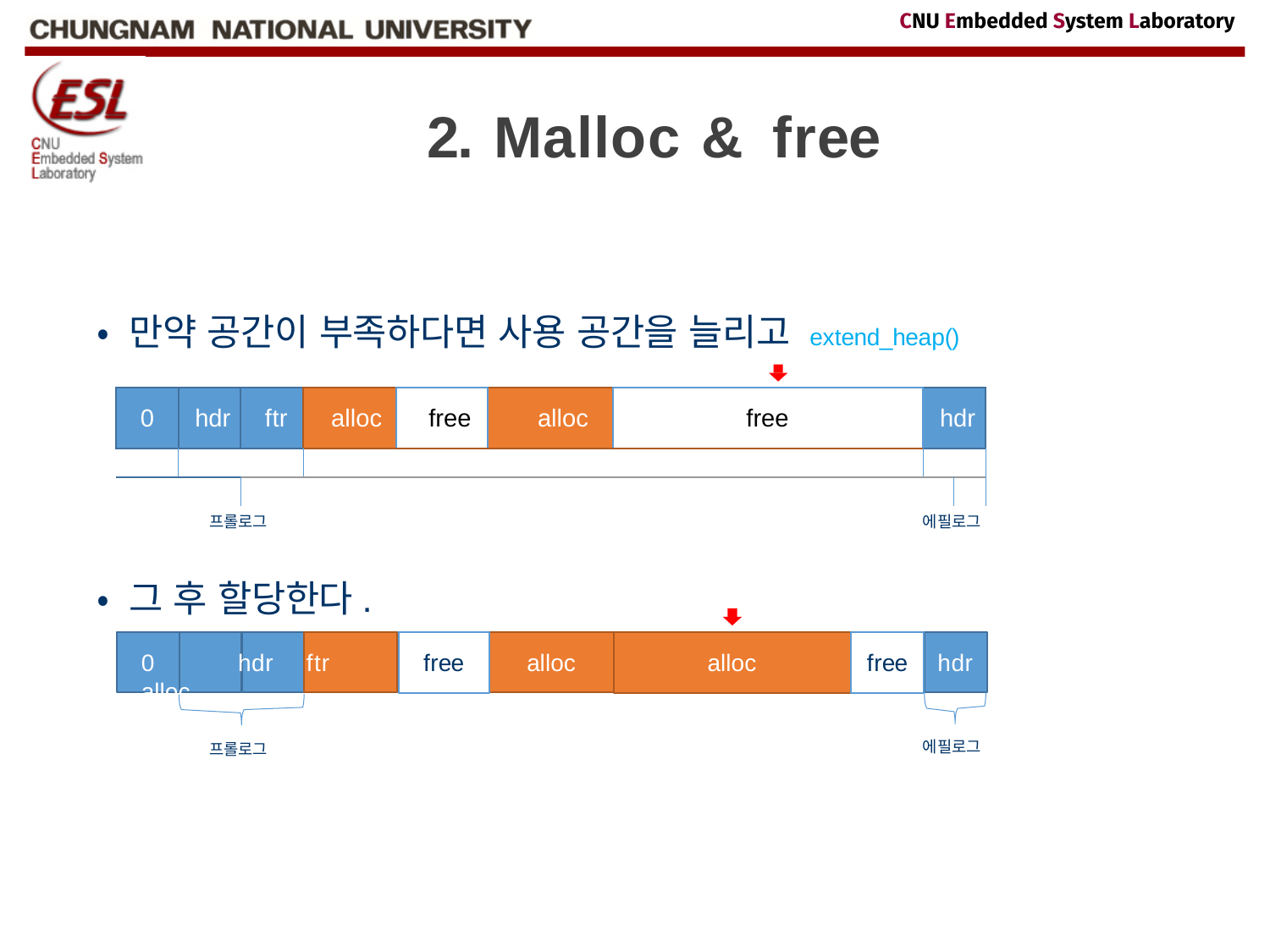

# 2. Malloc & free
• 만약 공간이 부족하다면 사용 공간을 늘리고 extend_heap()

| 0 | hdr | ftr | alloc | free | alloc | free | hdr |  |
| --- | --- | --- | --- | --- | --- | --- | --- | --- |
|  |  |  |  |  |  |  |  |  |
|  |  |  |  |  |  |  |  |  |

프롤로그
에필로그
• 그 후 할당한다.

0	hdr	ftr	alloc

alloc
hdr
free
alloc
free

에필로그
프롤로그